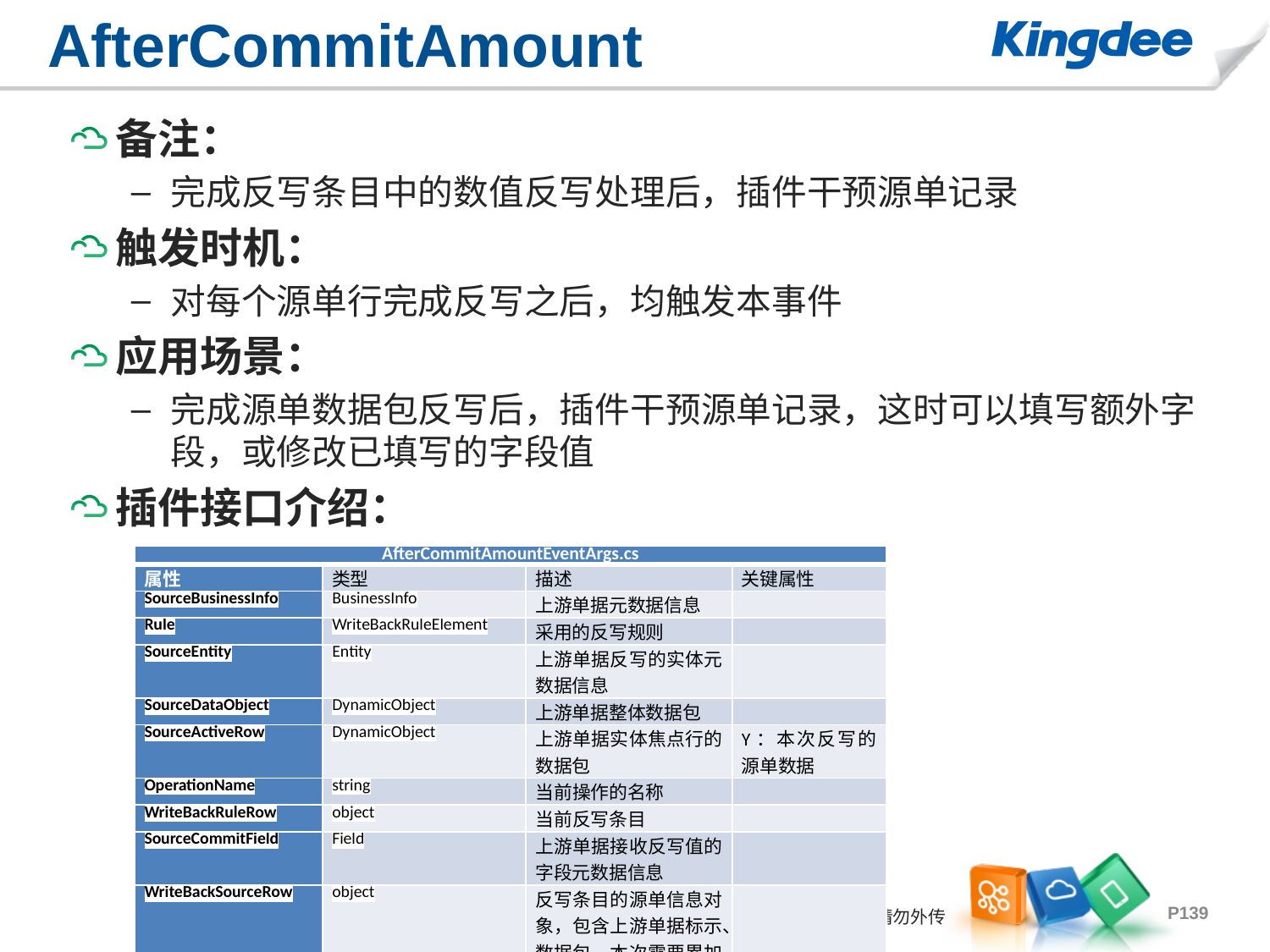

# AfterCommitAmount
备注：
完成反写条目中的数值反写处理后，插件干预源单记录
触发时机：
对每个源单行完成反写之后，均触发本事件
应用场景：
完成源单数据包反写后，插件干预源单记录，这时可以填写额外字段，或修改已填写的字段值
插件接口介绍：

| AfterCommitAmountEventArgs.cs |  |  |  |
| --- | --- | --- | --- |
| 属性 | 类型 | 描述 | 关键属性 |
| SourceBusinessInfo | BusinessInfo | 上游单据元数据信息 |  |
| Rule | WriteBackRuleElement | 采用的反写规则 |  |
| SourceEntity | Entity | 上游单据反写的实体元数据信息 |  |
| SourceDataObject | DynamicObject | 上游单据整体数据包 |  |
| SourceActiveRow | DynamicObject | 上游单据实体焦点行的数据包 | Y：本次反写的源单数据 |
| OperationName | string | 当前操作的名称 |  |
| WriteBackRuleRow | object | 当前反写条目 |  |
| SourceCommitField | Field | 上游单据接收反写值的字段元数据信息 |  |
| WriteBackSourceRow | object | 反写条目的源单信息对象，包含上游单据标示、数据包、本次需要累加的值 |  |